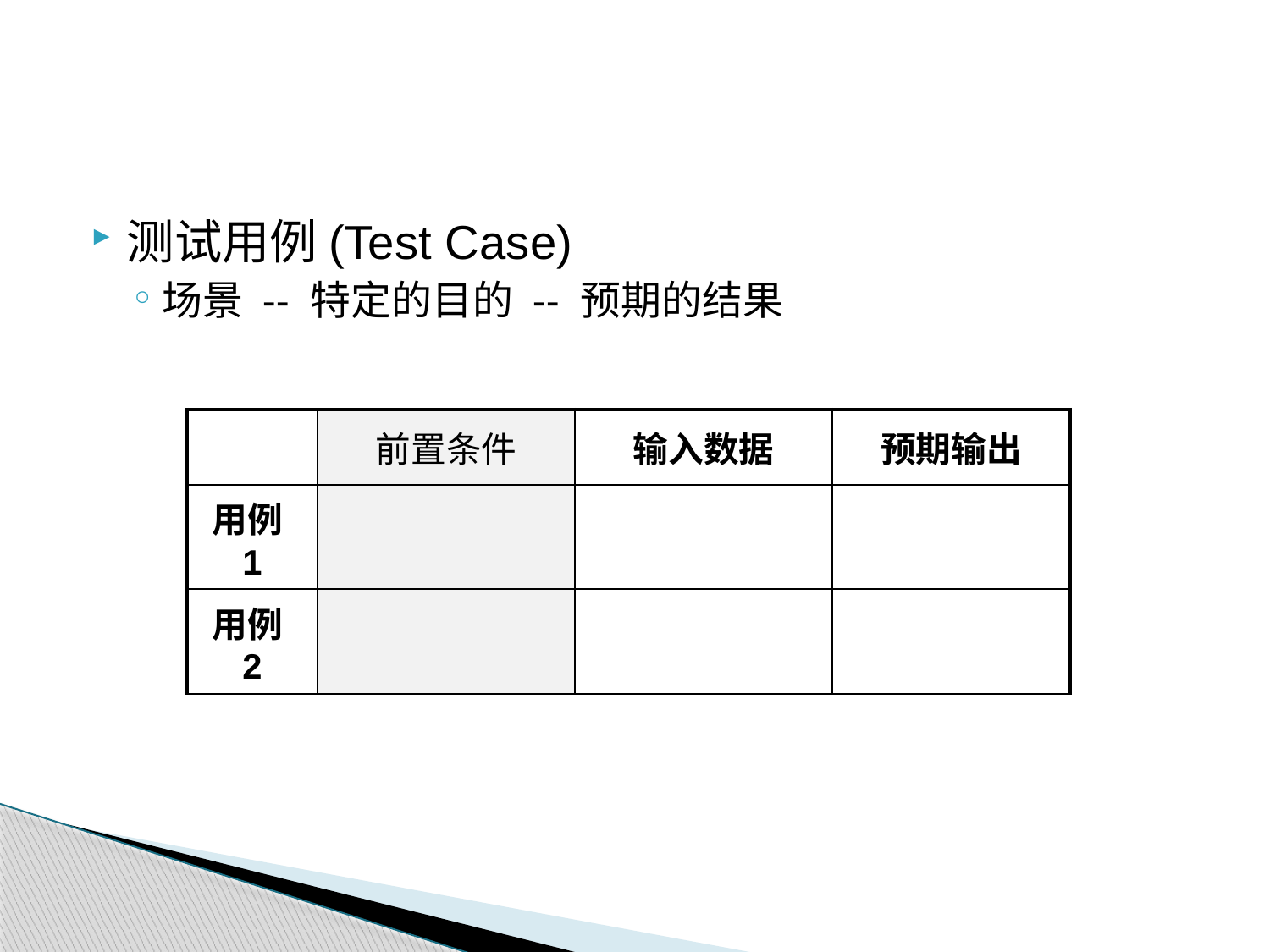

#
测试用例(Test Case)
场景 -- 特定的目的 -- 预期的结果

|  | 前置条件 | 输入数据 | 预期输出 |
| --- | --- | --- | --- |
| 用例1 |  |  |  |
| 用例2 |  |  |  |